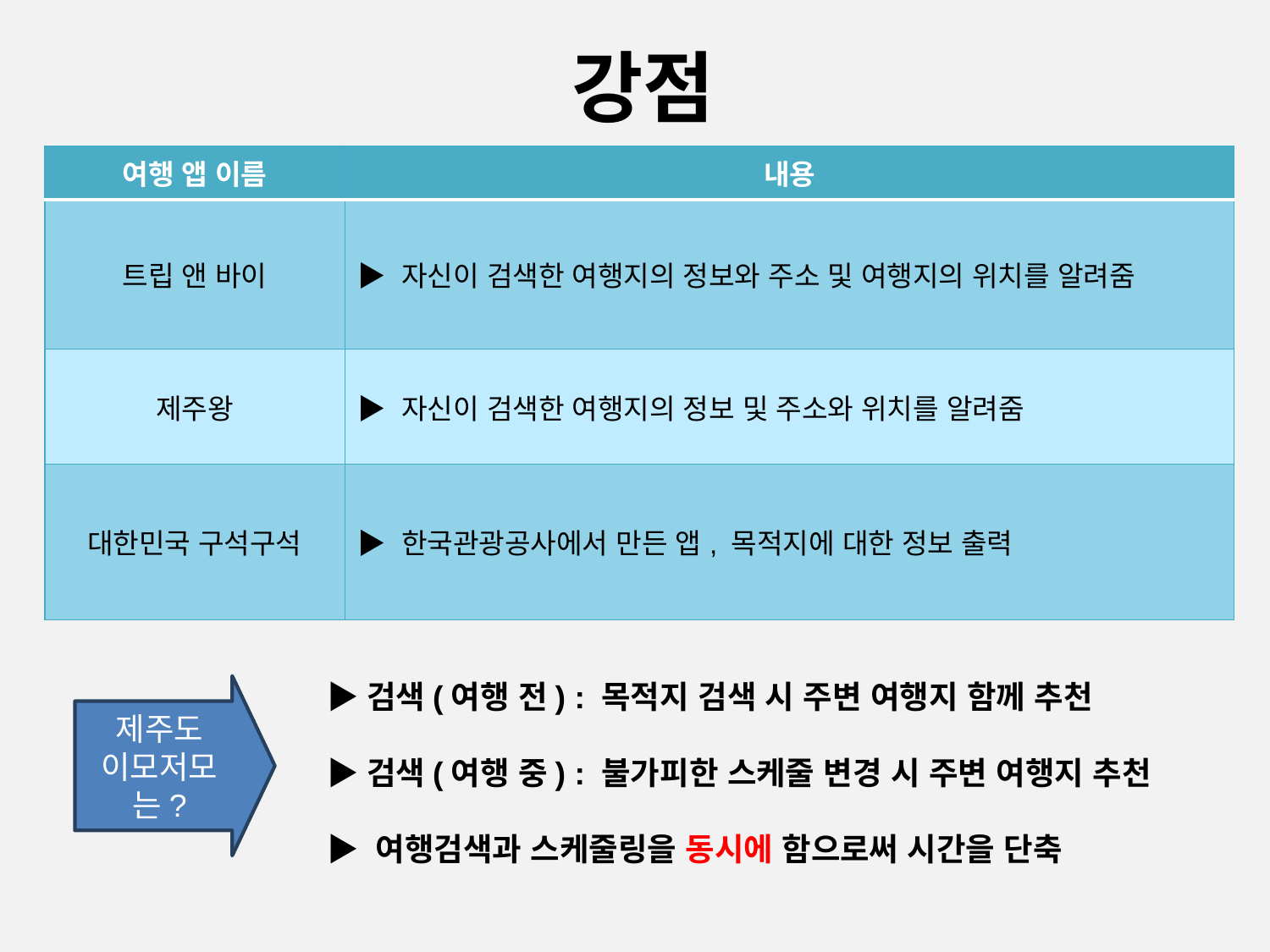

# 강점
| 여행 앱 이름 | 내용 |
| --- | --- |
| 트립 앤 바이 | ▶ 자신이 검색한 여행지의 정보와 주소 및 여행지의 위치를 알려줌 |
| 제주왕 | ▶ 자신이 검색한 여행지의 정보 및 주소와 위치를 알려줌 |
| 대한민국 구석구석 | ▶ 한국관광공사에서 만든 앱, 목적지에 대한 정보 출력 |
▶검색(여행 전) : 목적지 검색 시 주변 여행지 함께 추천

▶검색(여행 중) : 불가피한 스케줄 변경 시 주변 여행지 추천

▶ 여행검색과 스케줄링을 동시에 함으로써 시간을 단축
제주도
이모저모는?